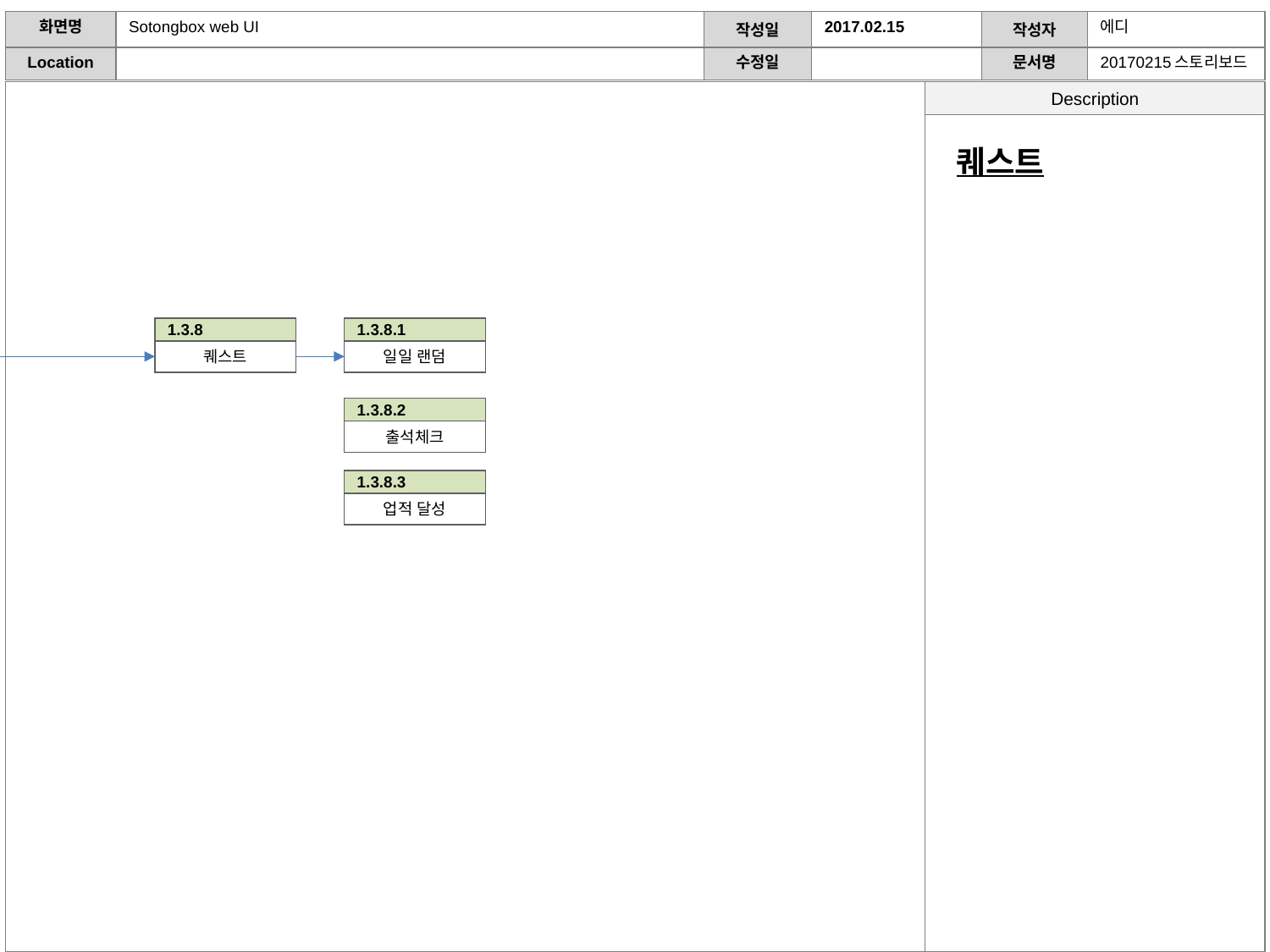

퀘스트
1.3.8
퀘스트
1.3.8.1
일일 랜덤
1.3.8.2
출석체크
1.3.8.3
업적 달성